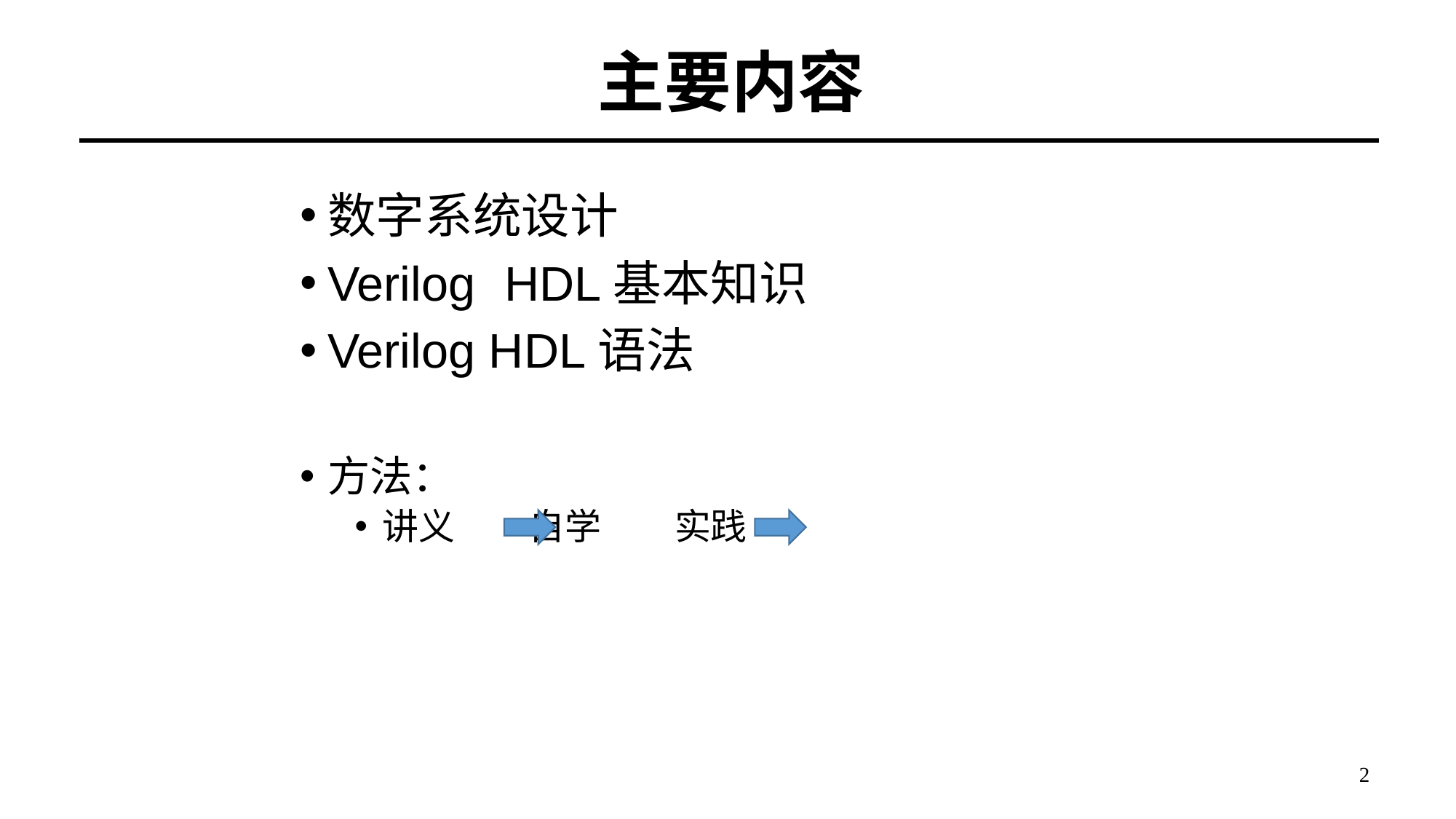

# 主要内容
数字系统设计
Verilog HDL基本知识
Verilog HDL语法

方法：
讲义         自学         实践

2